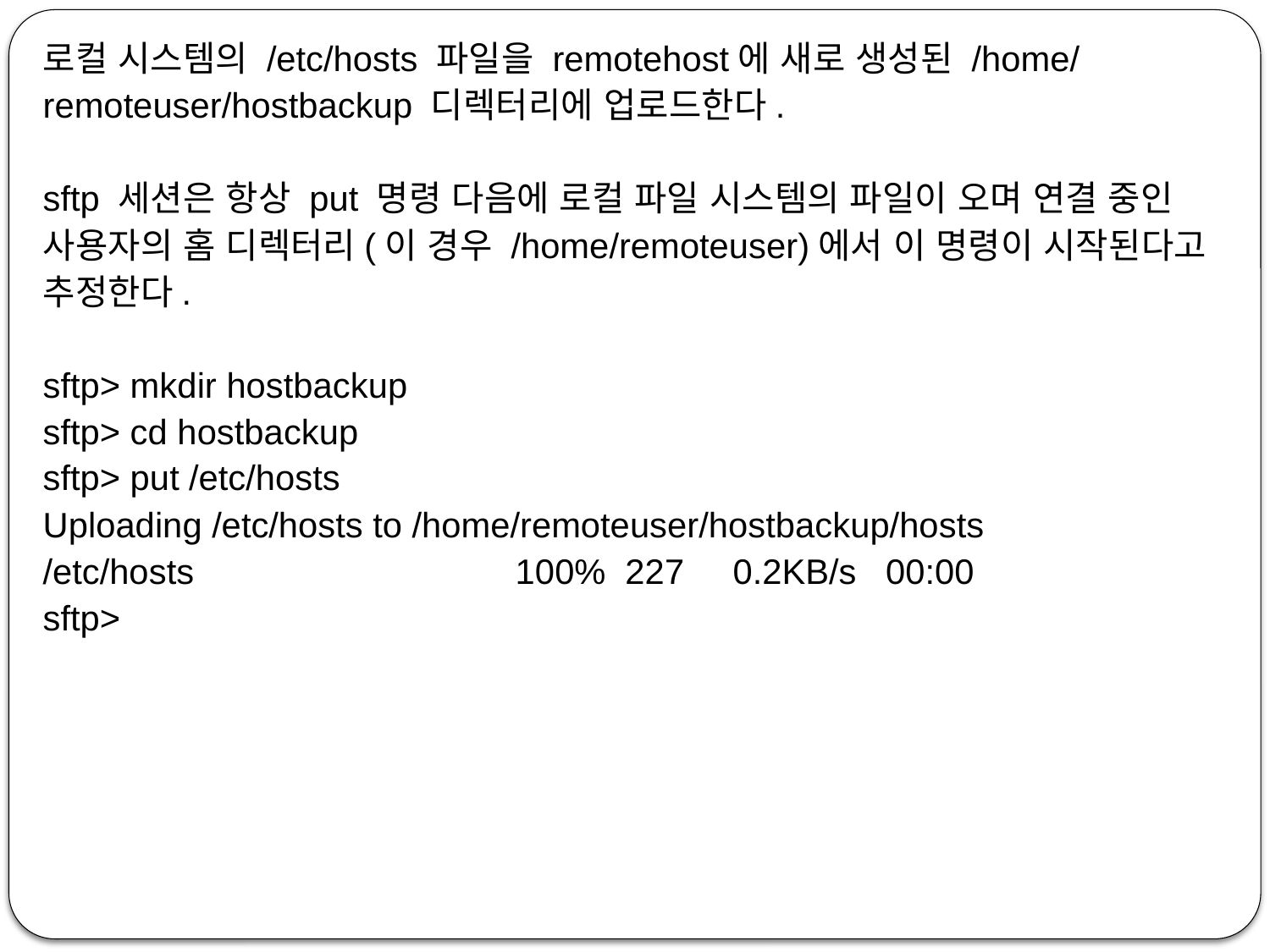

로컬 시스템의 /etc/hosts 파일을 remotehost에 새로 생성된 /home/remoteuser/hostbackup 디렉터리에 업로드한다.

sftp 세션은 항상 put 명령 다음에 로컬 파일 시스템의 파일이 오며 연결 중인 사용자의 홈 디렉터리(이 경우 /home/remoteuser)에서 이 명령이 시작된다고 추정한다.

sftp> mkdir hostbackup
sftp> cd hostbackup
sftp> put /etc/hosts
Uploading /etc/hosts to /home/remoteuser/hostbackup/hosts
/etc/hosts                                 100%  227     0.2KB/s   00:00
sftp>